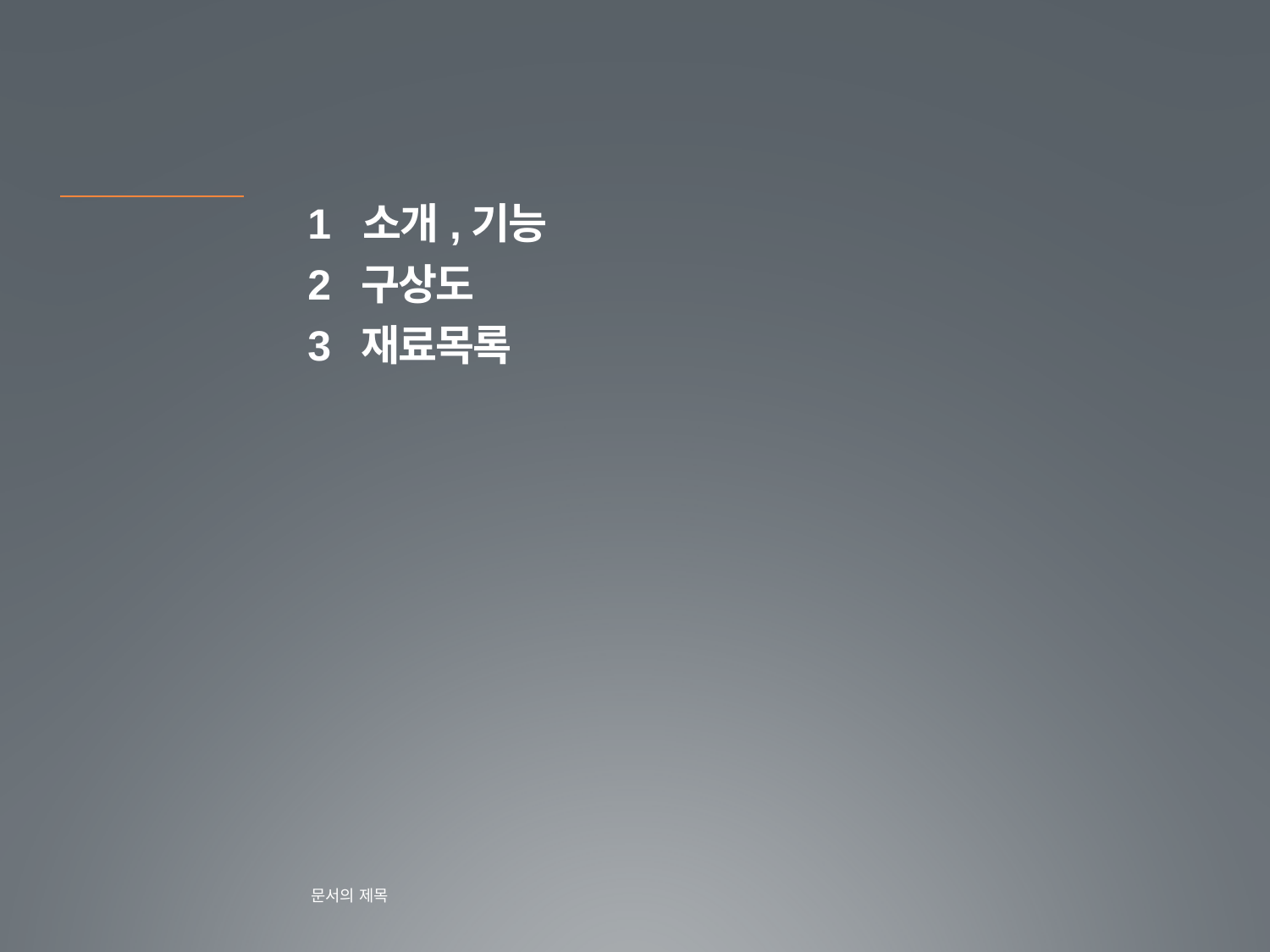

1  소개,기능
2  구상도
3  재료목록
문서의 제목